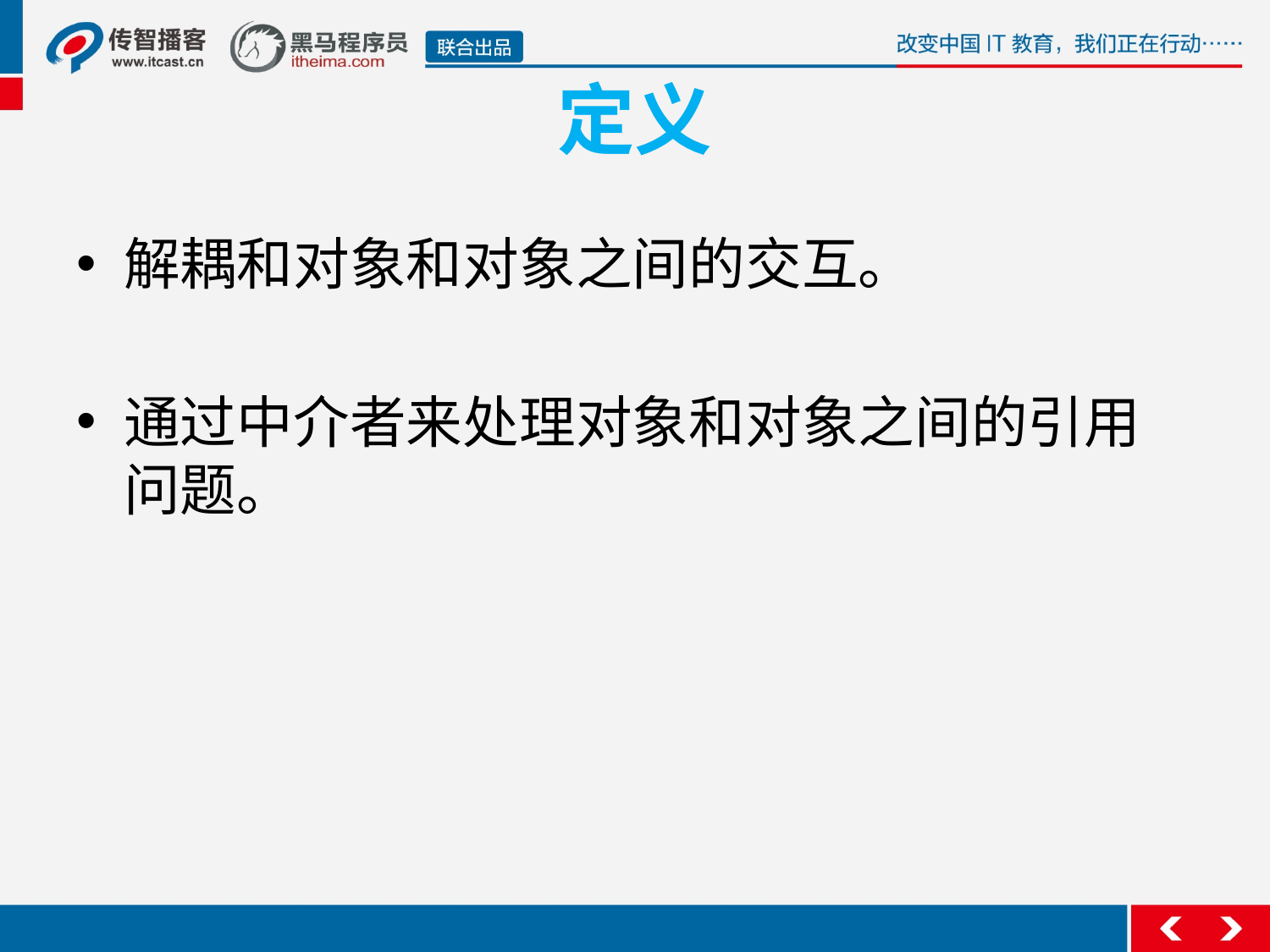

# 定义
解耦和对象和对象之间的交互。

通过中介者来处理对象和对象之间的引用问题。